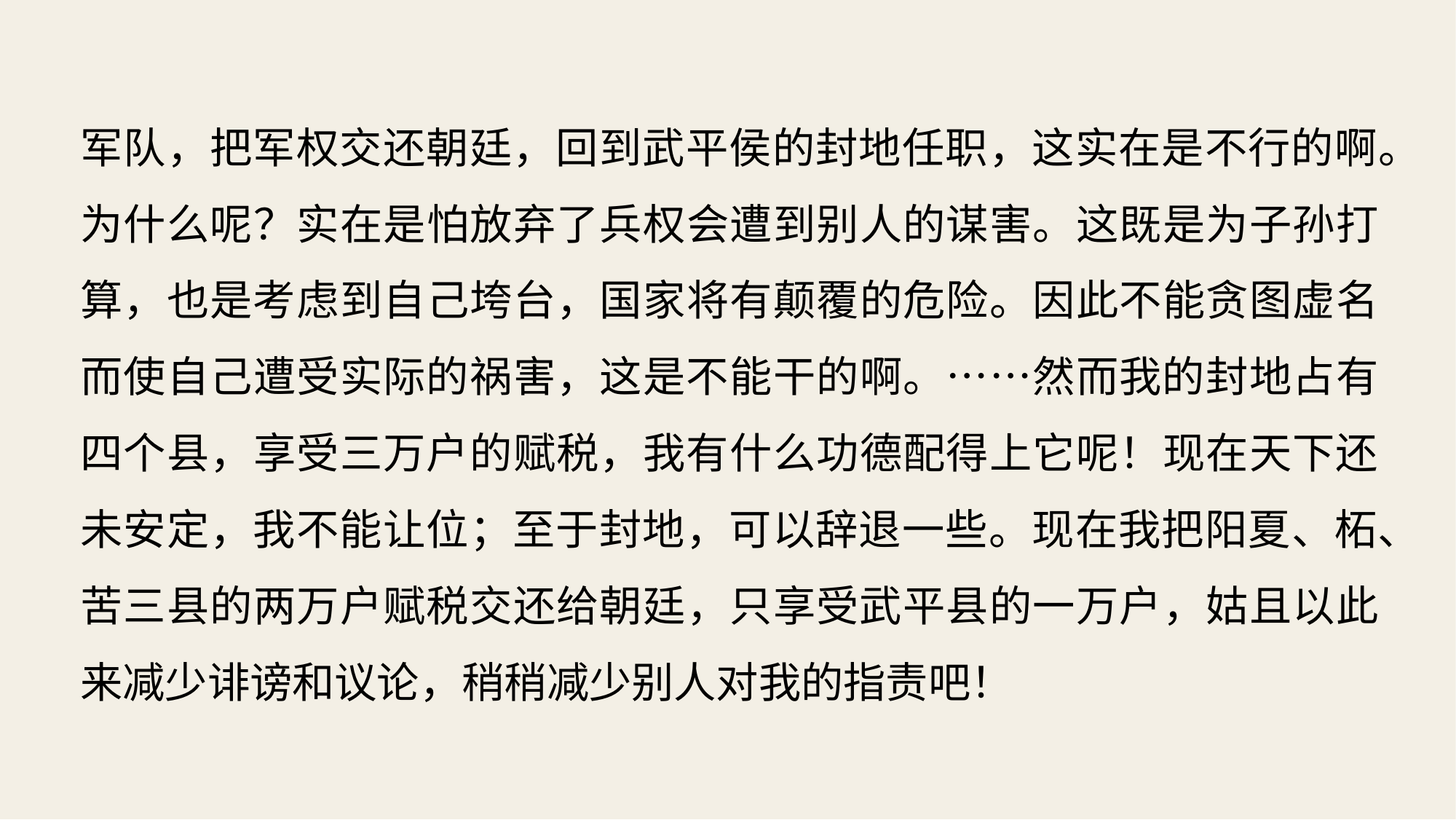

军队，把军权交还朝廷，回到武平侯的封地任职，这实在是不行的啊。为什么呢？实在是怕放弃了兵权会遭到别人的谋害。这既是为子孙打算，也是考虑到自己垮台，国家将有颠覆的危险。因此不能贪图虚名而使自己遭受实际的祸害，这是不能干的啊。……然而我的封地占有四个县，享受三万户的赋税，我有什么功德配得上它呢！现在天下还未安定，我不能让位；至于封地，可以辞退一些。现在我把阳夏、柘、苦三县的两万户赋税交还给朝廷，只享受武平县的一万户，姑且以此来减少诽谤和议论，稍稍减少别人对我的指责吧！